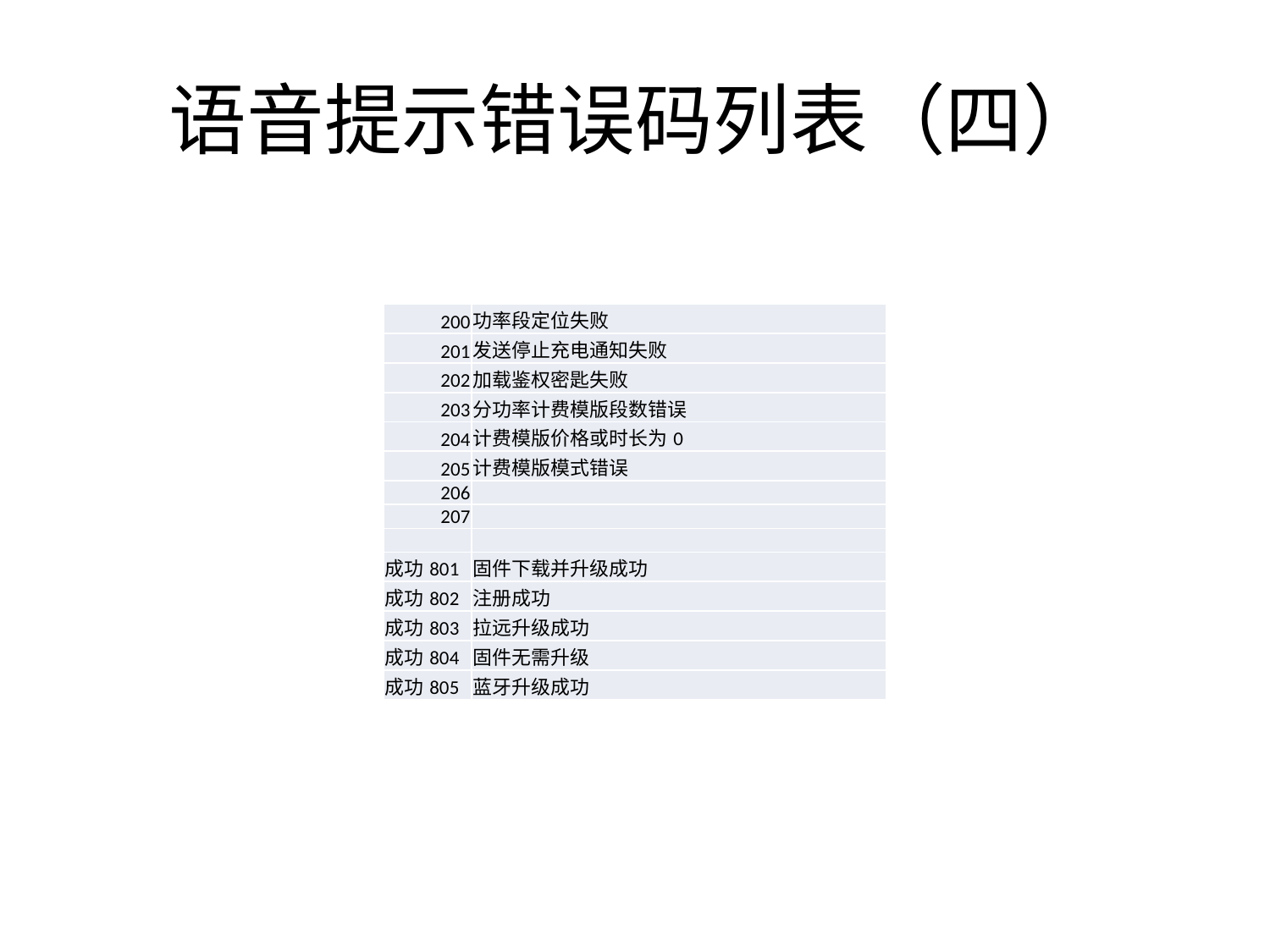

# 语音提示错误码列表（四）
| 200 | 功率段定位失败 |
| --- | --- |
| 201 | 发送停止充电通知失败 |
| 202 | 加载鉴权密匙失败 |
| 203 | 分功率计费模版段数错误 |
| 204 | 计费模版价格或时长为0 |
| 205 | 计费模版模式错误 |
| 206 |  |
| 207 |  |
|  |  |
| 成功801 | 固件下载并升级成功 |
| 成功802 | 注册成功 |
| 成功803 | 拉远升级成功 |
| 成功804 | 固件无需升级 |
| 成功805 | 蓝牙升级成功 |